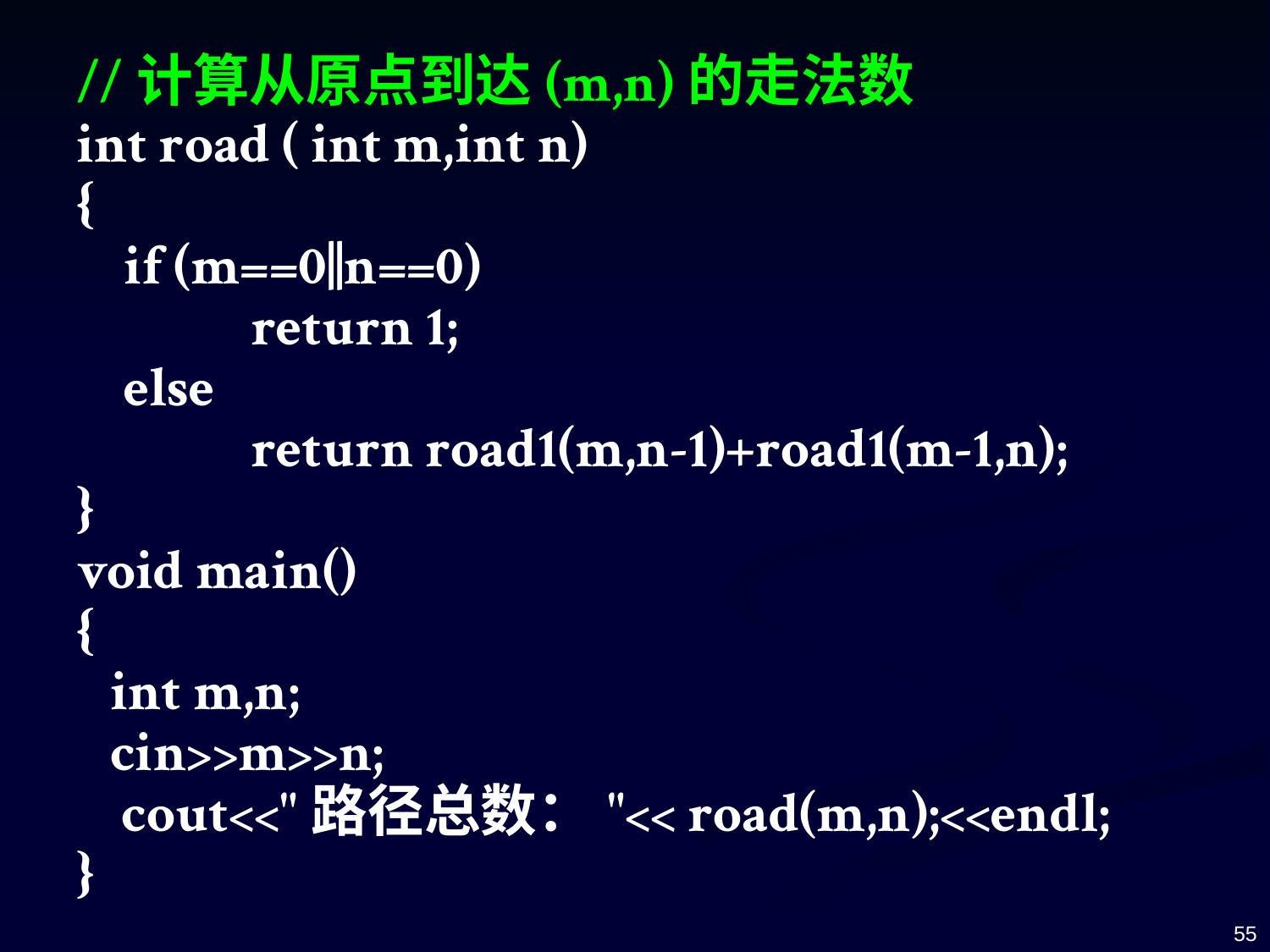

//计算从原点到达(m,n)的走法数
int road ( int m,int n)
{
	if (m==0||n==0)
		return 1;
	else
		return road1(m,n-1)+road1(m-1,n);
}
void main()
{
   int m,n;
   cin>>m>>n;
    cout<<"路径总数："<< road(m,n);<<endl;
}
55